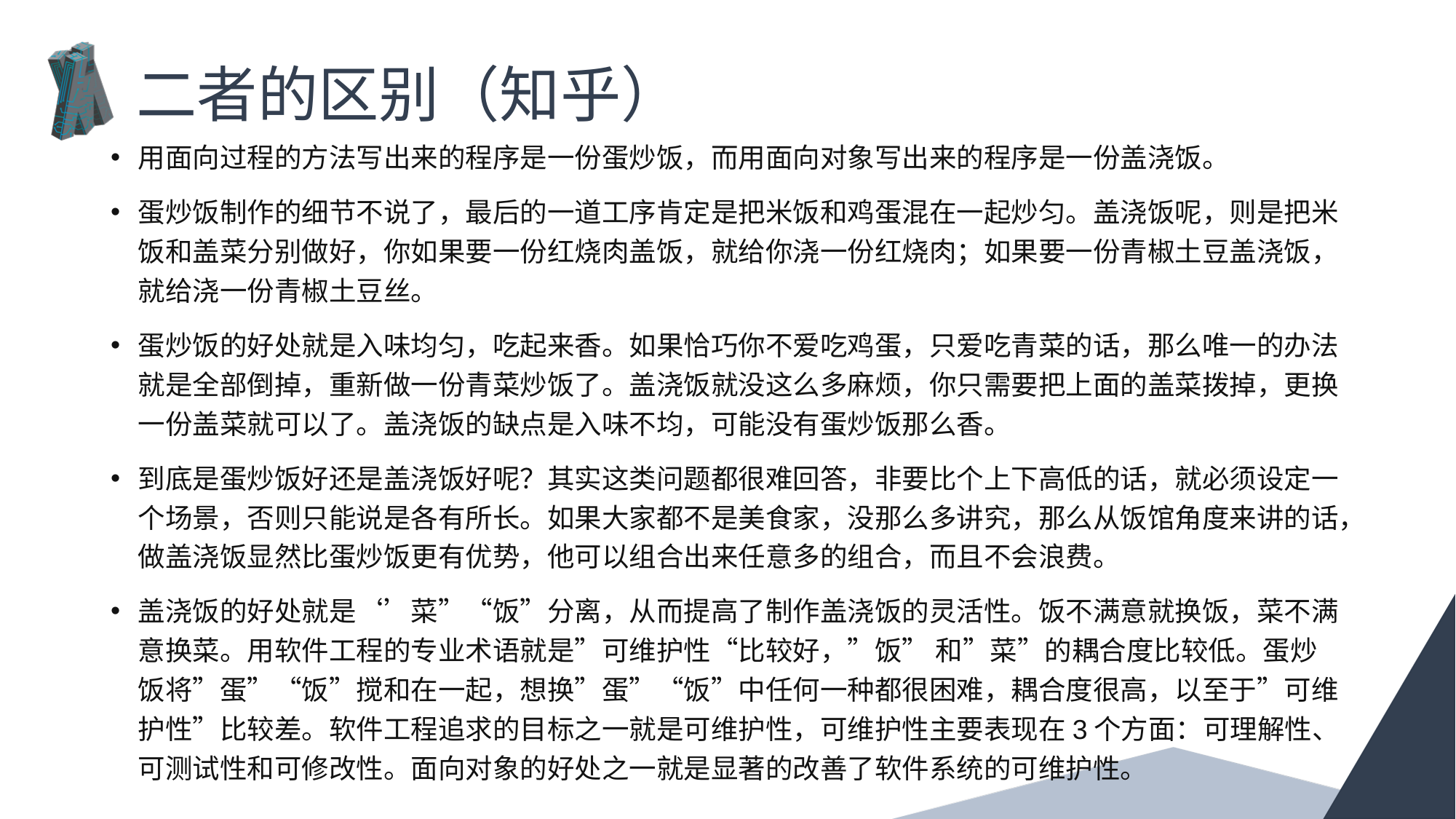

二者的区别（知乎）
用面向过程的方法写出来的程序是一份蛋炒饭，而用面向对象写出来的程序是一份盖浇饭。
蛋炒饭制作的细节不说了，最后的一道工序肯定是把米饭和鸡蛋混在一起炒匀。盖浇饭呢，则是把米饭和盖菜分别做好，你如果要一份红烧肉盖饭，就给你浇一份红烧肉；如果要一份青椒土豆盖浇饭，就给浇一份青椒土豆丝。
蛋炒饭的好处就是入味均匀，吃起来香。如果恰巧你不爱吃鸡蛋，只爱吃青菜的话，那么唯一的办法就是全部倒掉，重新做一份青菜炒饭了。盖浇饭就没这么多麻烦，你只需要把上面的盖菜拨掉，更换一份盖菜就可以了。盖浇饭的缺点是入味不均，可能没有蛋炒饭那么香。
到底是蛋炒饭好还是盖浇饭好呢？其实这类问题都很难回答，非要比个上下高低的话，就必须设定一个场景，否则只能说是各有所长。如果大家都不是美食家，没那么多讲究，那么从饭馆角度来讲的话，做盖浇饭显然比蛋炒饭更有优势，他可以组合出来任意多的组合，而且不会浪费。
盖浇饭的好处就是‘’菜”“饭”分离，从而提高了制作盖浇饭的灵活性。饭不满意就换饭，菜不满意换菜。用软件工程的专业术语就是”可维护性“比较好，”饭” 和”菜”的耦合度比较低。蛋炒饭将”蛋”“饭”搅和在一起，想换”蛋”“饭”中任何一种都很困难，耦合度很高，以至于”可维护性”比较差。软件工程追求的目标之一就是可维护性，可维护性主要表现在3个方面：可理解性、可测试性和可修改性。面向对象的好处之一就是显著的改善了软件系统的可维护性。